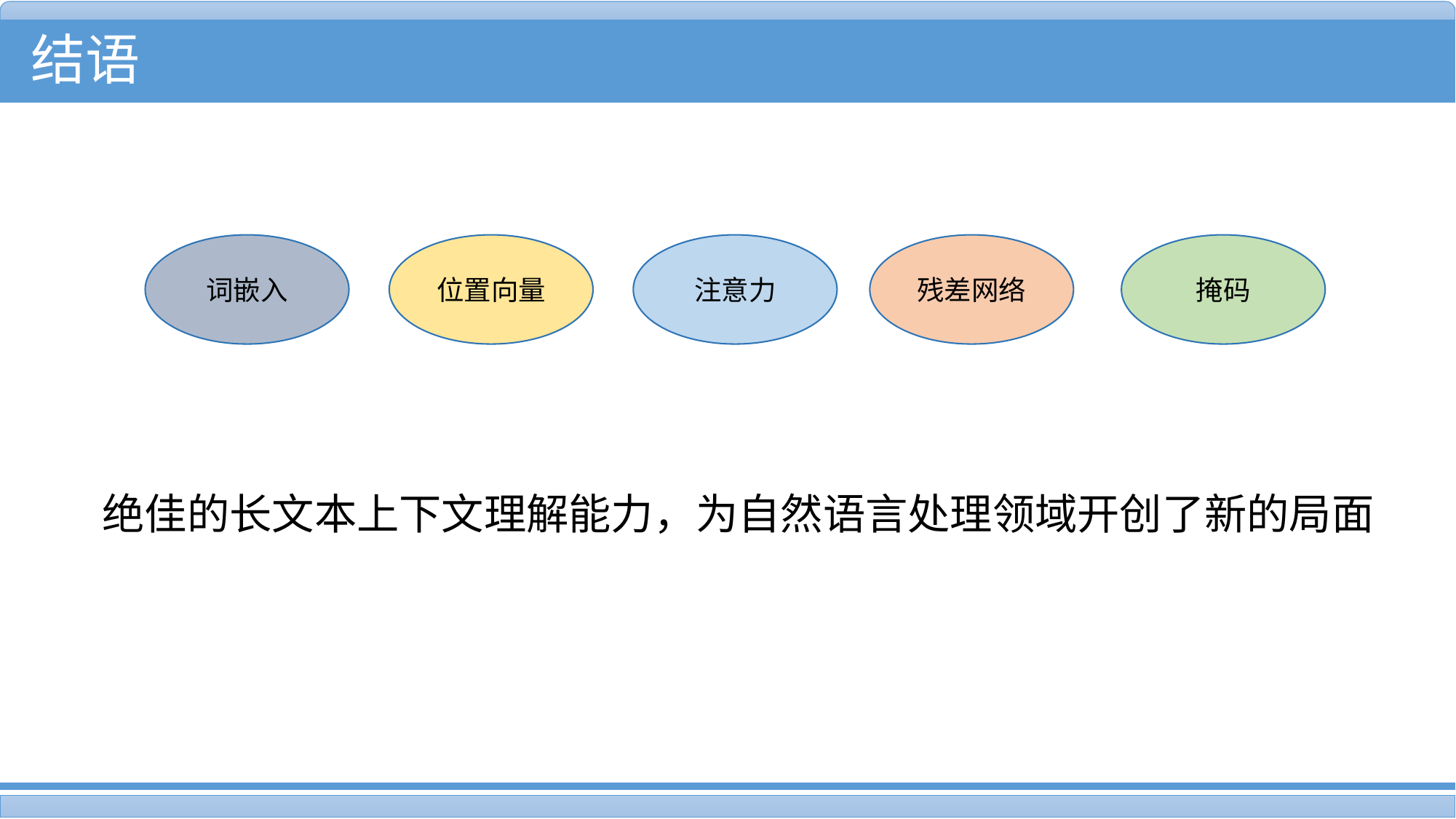

结语
词嵌入
位置向量
注意力
残差网络
掩码
绝佳的长文本上下文理解能力，为自然语言处理领域开创了新的局面